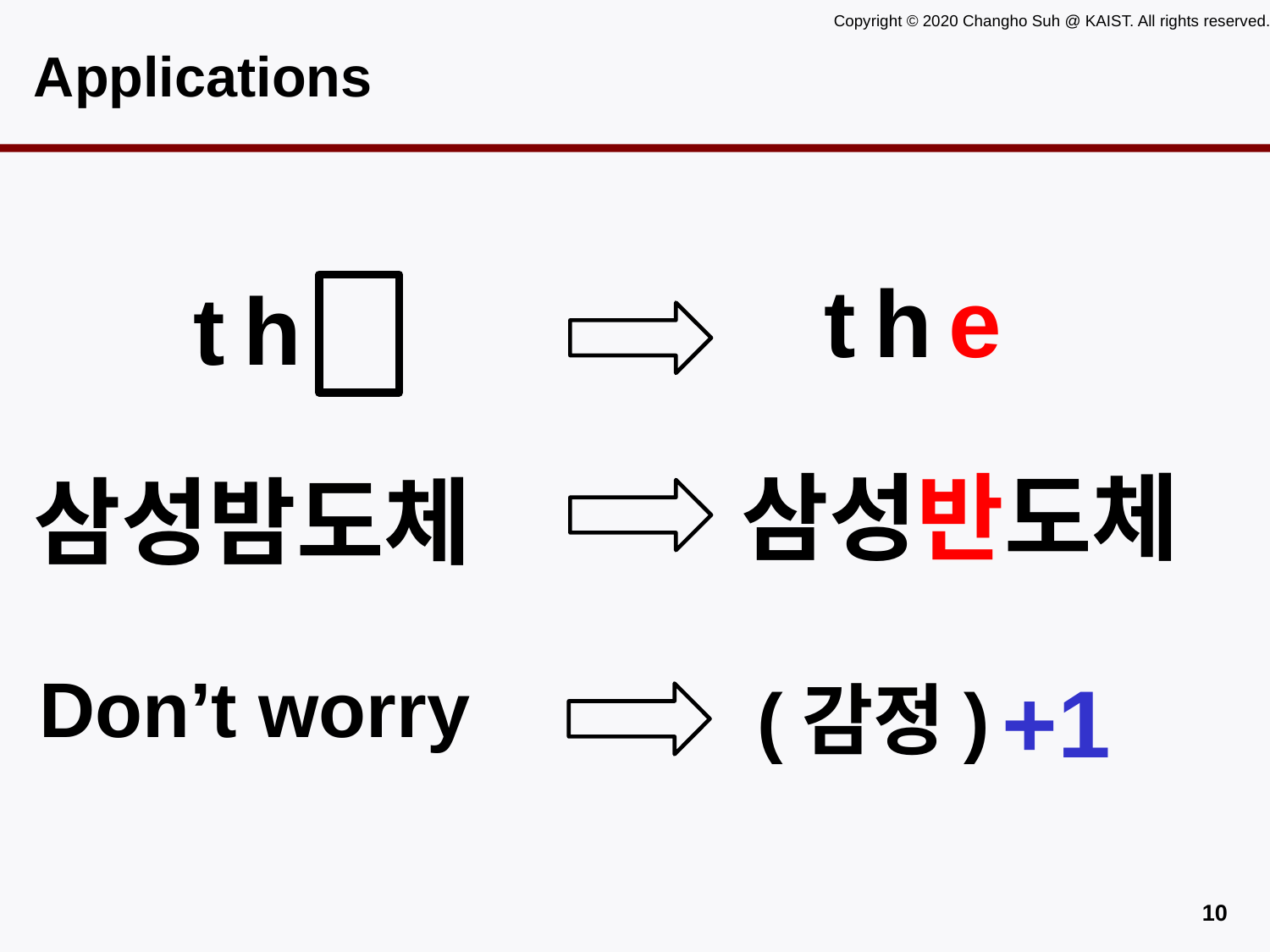

# Applications
t
h
e
t
h

삼성반도체
삼성밤도체

Don’t worry
+1
(감정)

10